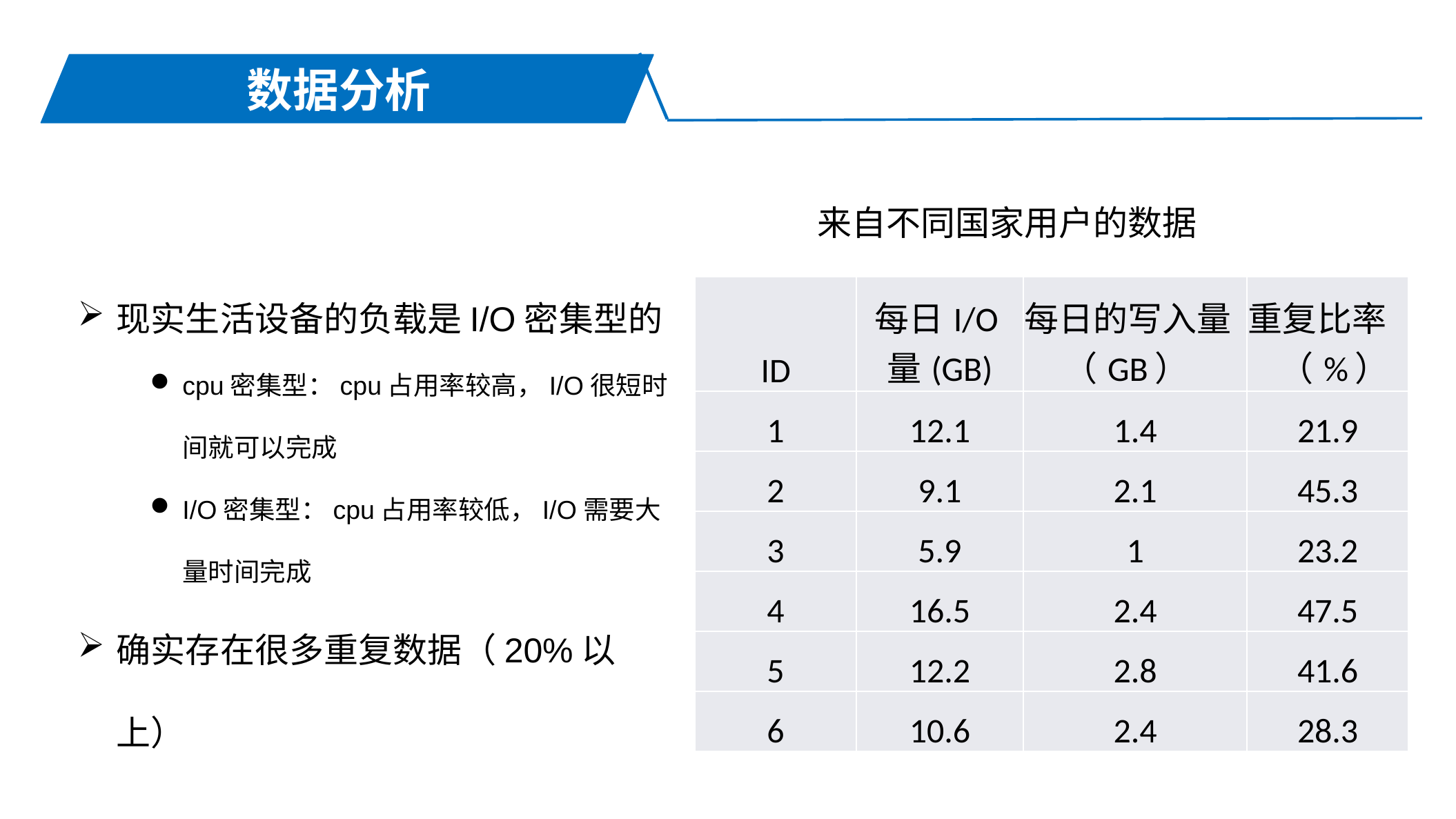

数据分析
来自不同国家用户的数据
现实生活设备的负载是I/O密集型的
cpu密集型：cpu占用率较高，I/O很短时间就可以完成
I/O密集型：cpu占用率较低，I/O需要大量时间完成
确实存在很多重复数据（20%以上）
| ID | 每日I/O量(GB) | 每日的写入量 （GB） | 重复比率 （%） |
| --- | --- | --- | --- |
| 1 | 12.1 | 1.4 | 21.9 |
| 2 | 9.1 | 2.1 | 45.3 |
| 3 | 5.9 | 1 | 23.2 |
| 4 | 16.5 | 2.4 | 47.5 |
| 5 | 12.2 | 2.8 | 41.6 |
| 6 | 10.6 | 2.4 | 28.3 |